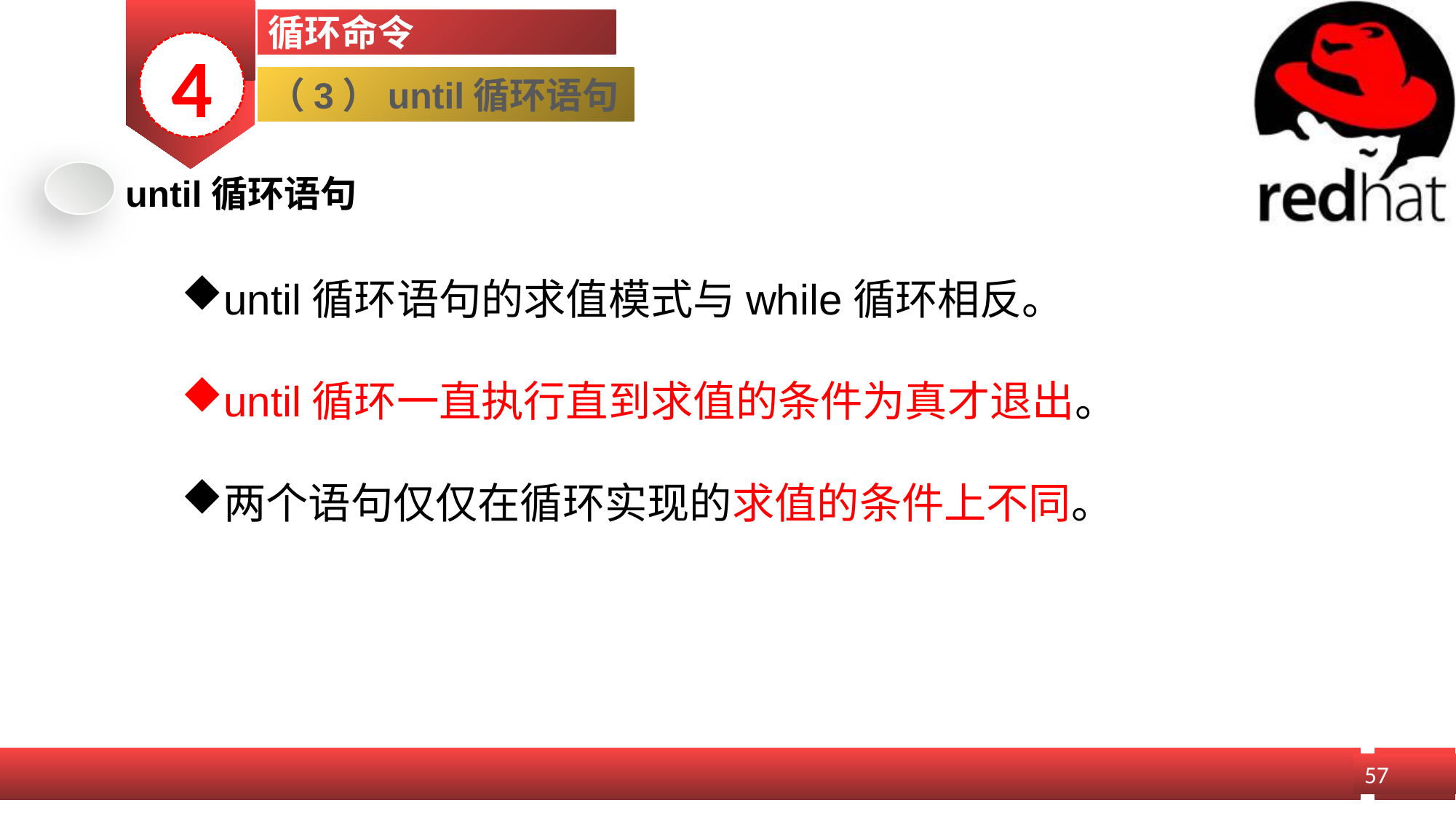

循环命令
4
（3）until循环语句

until循环语句
until循环语句的求值模式与while循环相反。
until循环一直执行直到求值的条件为真才退出。
两个语句仅仅在循环实现的求值的条件上不同。